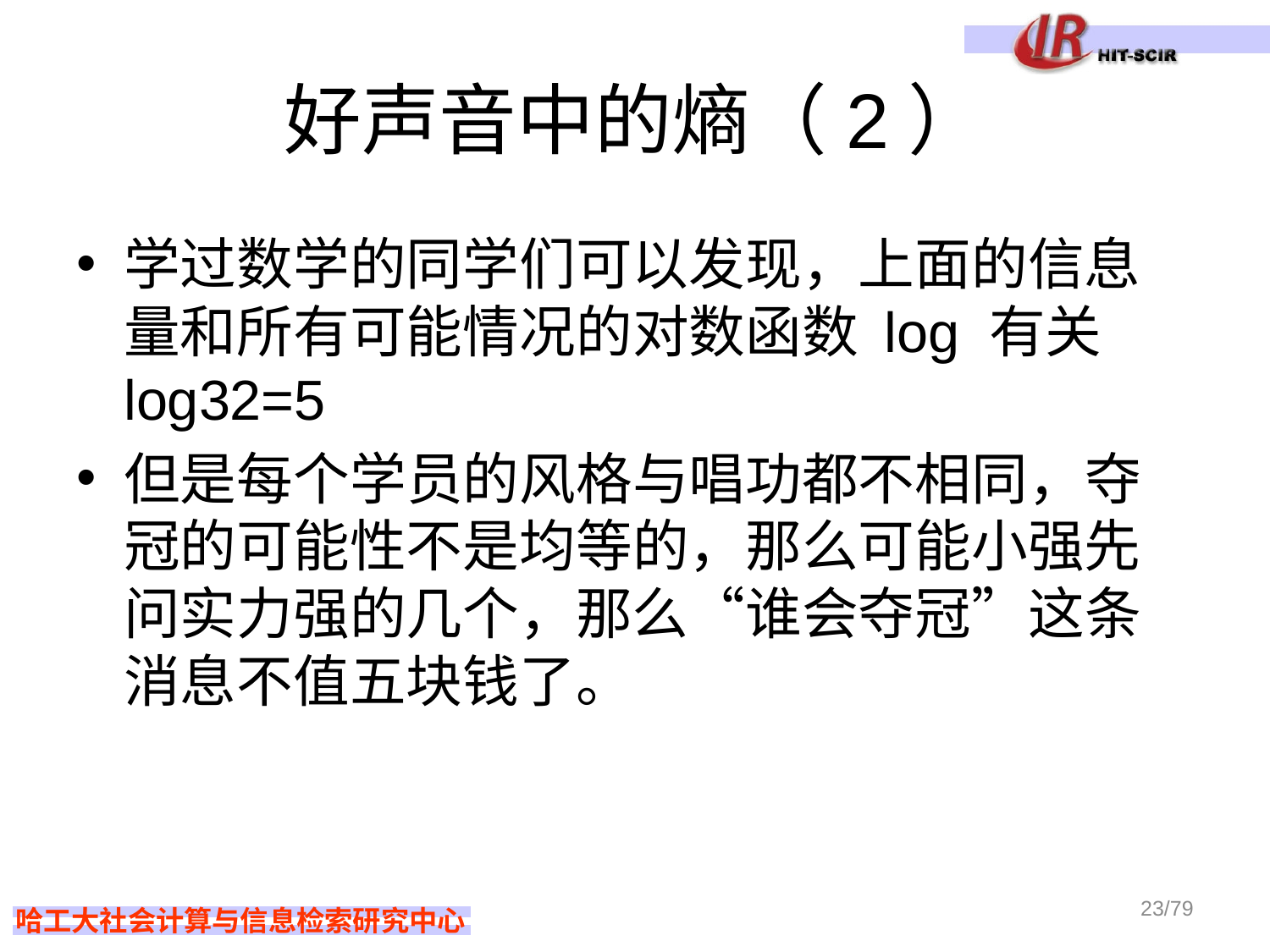

# 好声音中的熵（2）
学过数学的同学们可以发现，上面的信息量和所有可能情况的对数函数 log 有关log32=5
但是每个学员的风格与唱功都不相同，夺冠的可能性不是均等的，那么可能小强先问实力强的几个，那么“谁会夺冠”这条消息不值五块钱了。

23/79